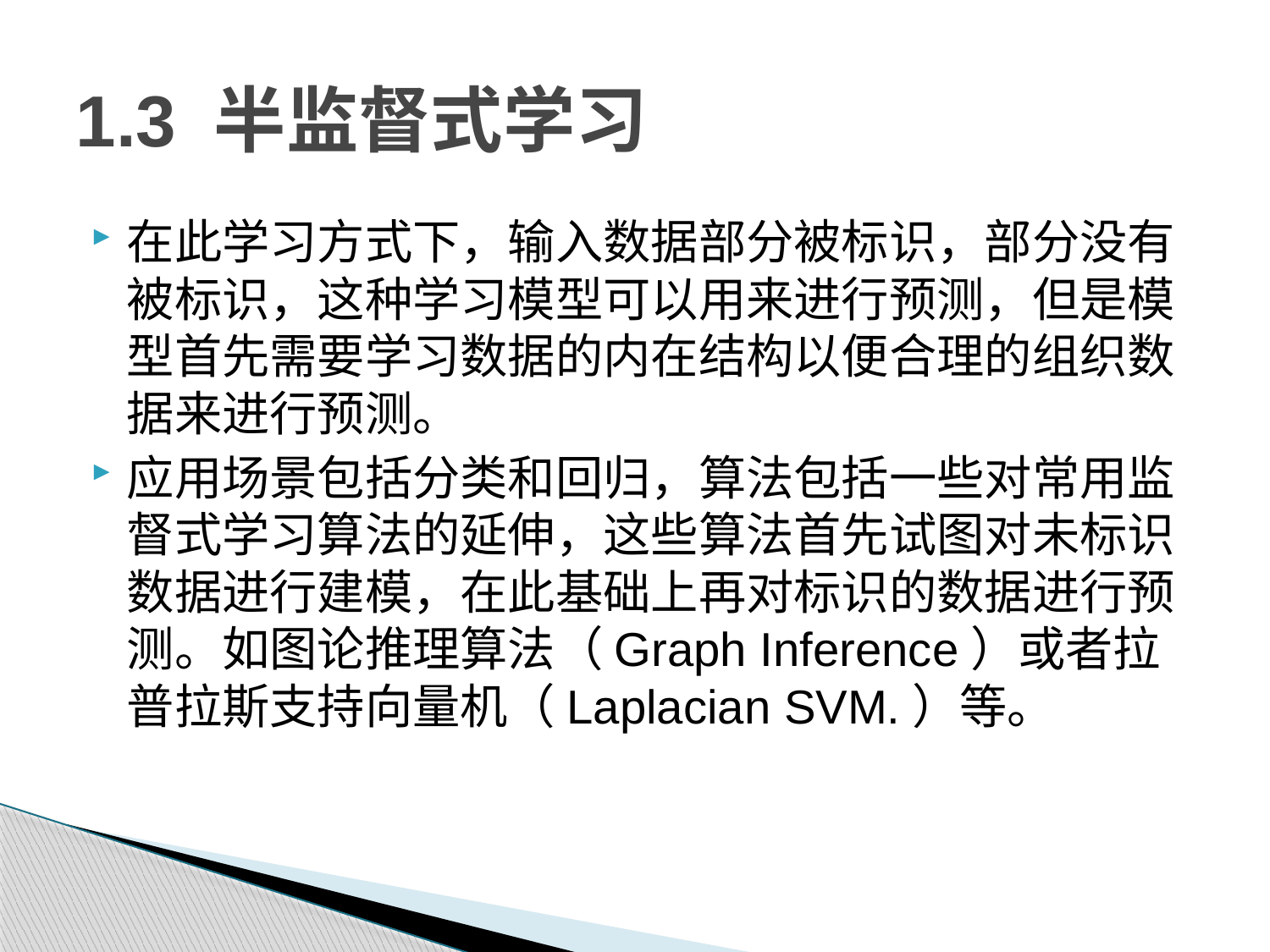

# 1.3 半监督式学习
在此学习方式下，输入数据部分被标识，部分没有被标识，这种学习模型可以用来进行预测，但是模型首先需要学习数据的内在结构以便合理的组织数据来进行预测。
应用场景包括分类和回归，算法包括一些对常用监督式学习算法的延伸，这些算法首先试图对未标识数据进行建模，在此基础上再对标识的数据进行预测。如图论推理算法（Graph Inference）或者拉普拉斯支持向量机（Laplacian SVM.）等。